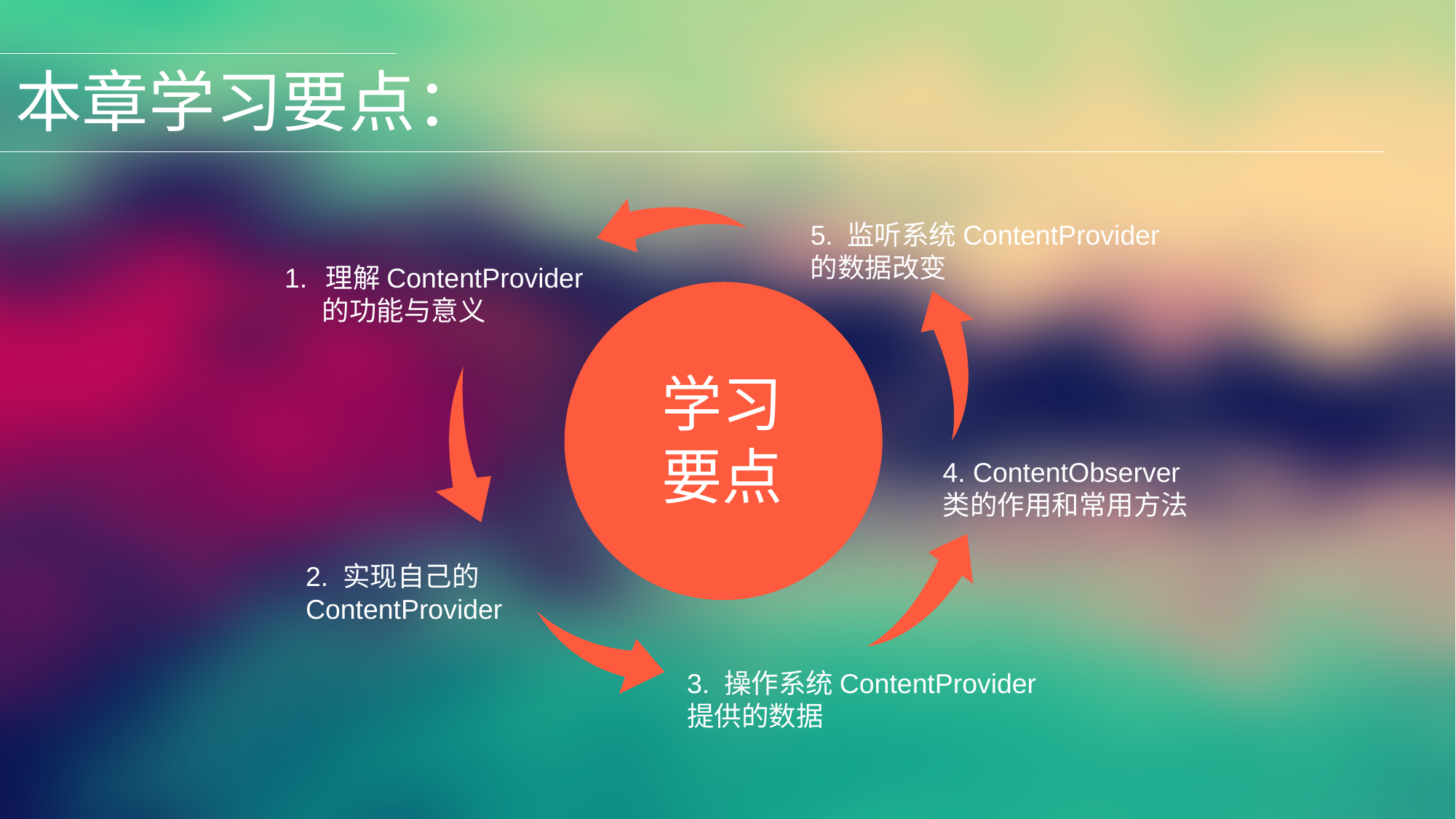

本章学习要点：

5. 监听系统ContentProvider
的数据改变
理解ContentProvider
     的功能与意义
学习要点
4. ContentObserver
类的作用和常用方法
2. 实现自己的
ContentProvider
3. 操作系统ContentProvider
提供的数据